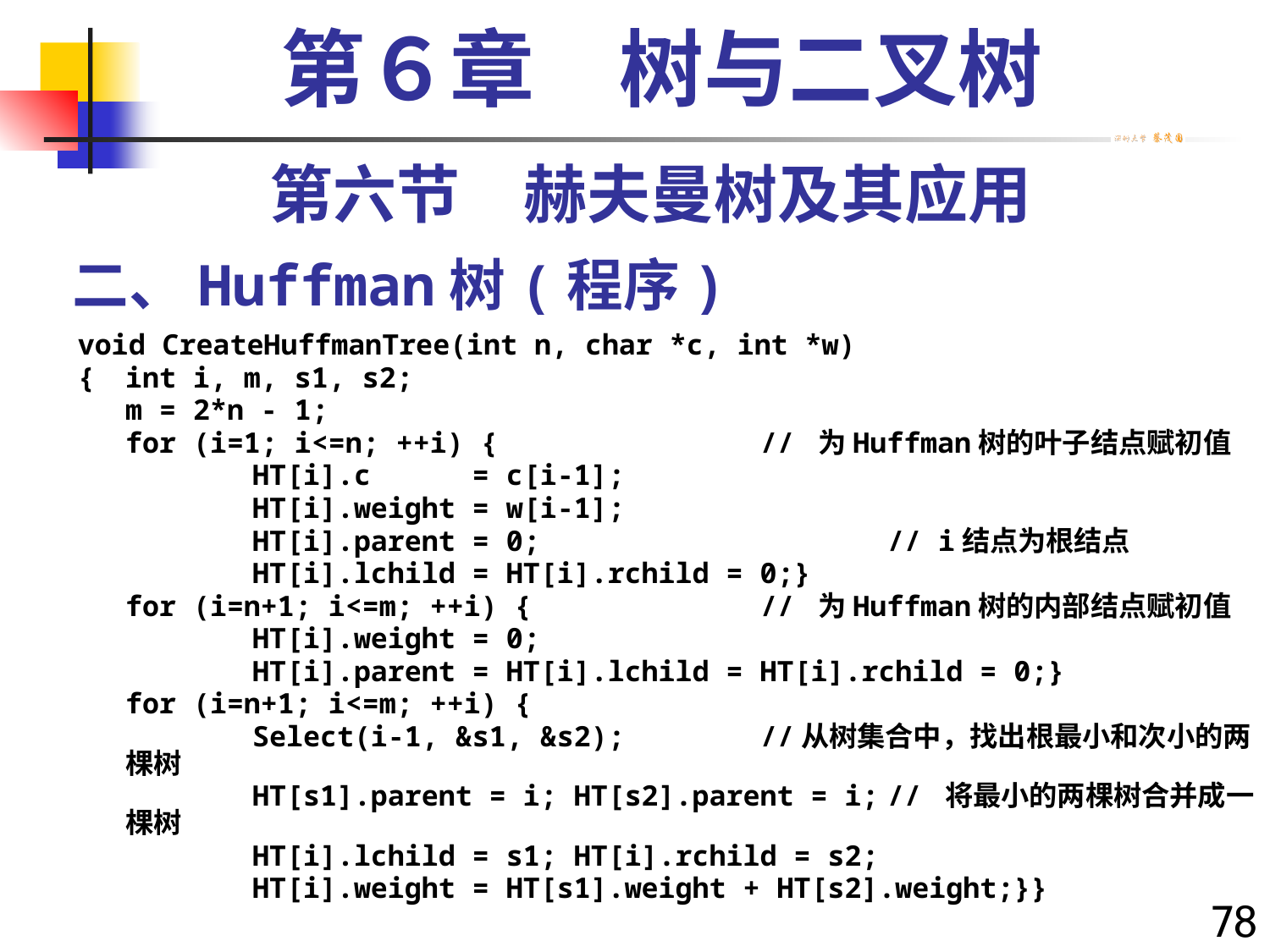

第６章　树与二叉树
第六节　赫夫曼树及其应用
# 二、Huffman树(程序)
void CreateHuffmanTree(int n, char *c, int *w)
{	int i, m, s1, s2;
	m = 2*n - 1;
	for (i=1; i<=n; ++i) {			// 为Huffman树的叶子结点赋初值
		HT[i].c      = c[i-1];
		HT[i].weight = w[i-1];
		HT[i].parent = 0;			// i结点为根结点
		HT[i].lchild = HT[i].rchild = 0;}
	for (i=n+1; i<=m; ++i) {		// 为Huffman树的内部结点赋初值
		HT[i].weight = 0;
		HT[i].parent = HT[i].lchild = HT[i].rchild = 0;}
	for (i=n+1; i<=m; ++i) {
		Select(i-1, &s1, &s2);		//从树集合中，找出根最小和次小的两棵树
		HT[s1].parent = i; HT[s2].parent = i;	// 将最小的两棵树合并成一棵树
		HT[i].lchild = s1; HT[i].rchild = s2;
		HT[i].weight = HT[s1].weight + HT[s2].weight;}}
78